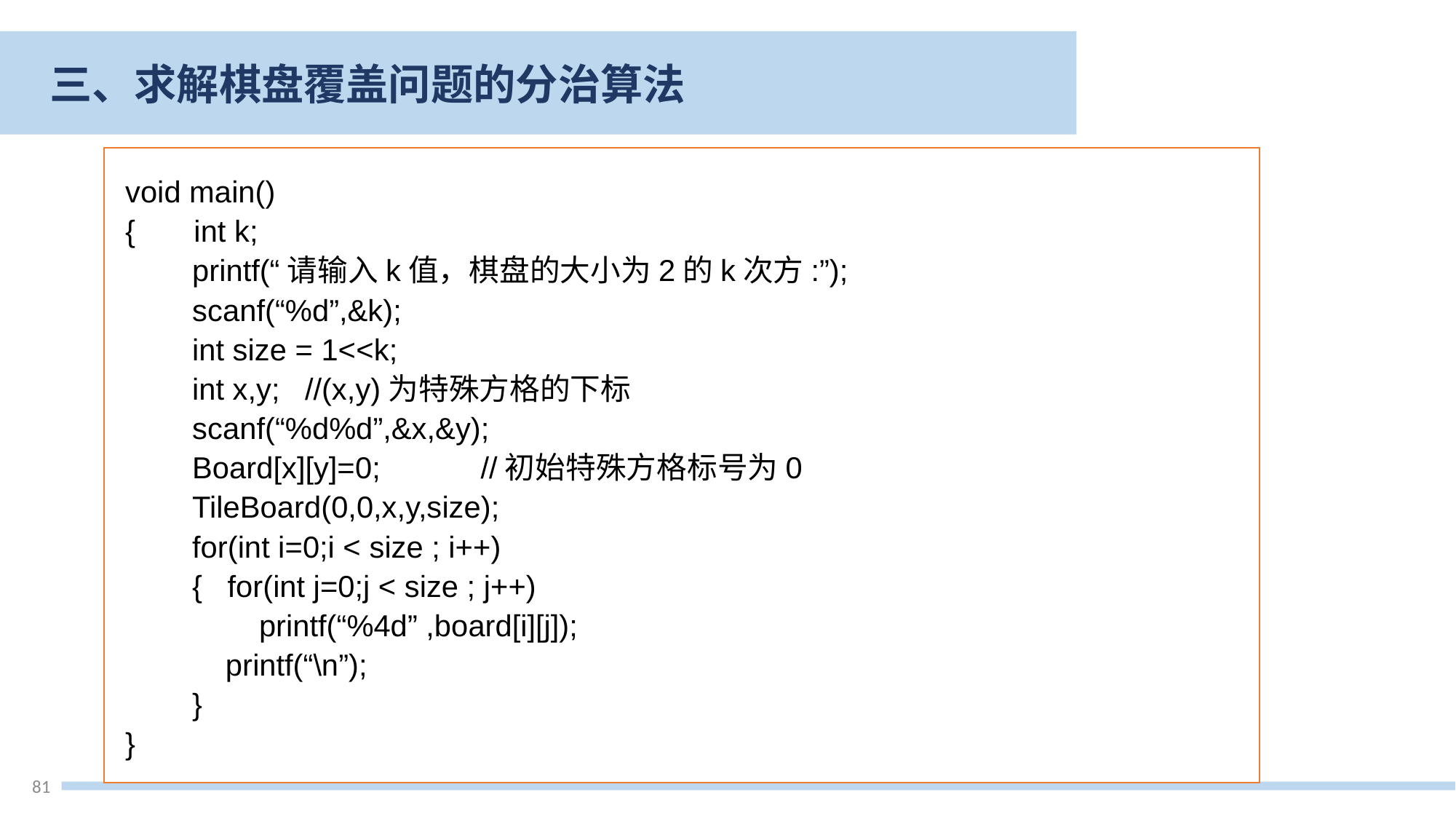

三、求解棋盘覆盖问题的分治算法
void main()
{       int k;
        printf(“请输入k值，棋盘的大小为2的k次方:”);
        scanf(“%d”,&k);
        int size = 1<<k;
        int x,y;   //(x,y)为特殊方格的下标
        scanf(“%d%d”,&x,&y);
        Board[x][y]=0;            //初始特殊方格标号为0
        TileBoard(0,0,x,y,size);
        for(int i=0;i < size ; i++)
        {   for(int j=0;j < size ; j++)
                printf(“%4d” ,board[i][j]);
            printf(“\n”);
        }
}
81